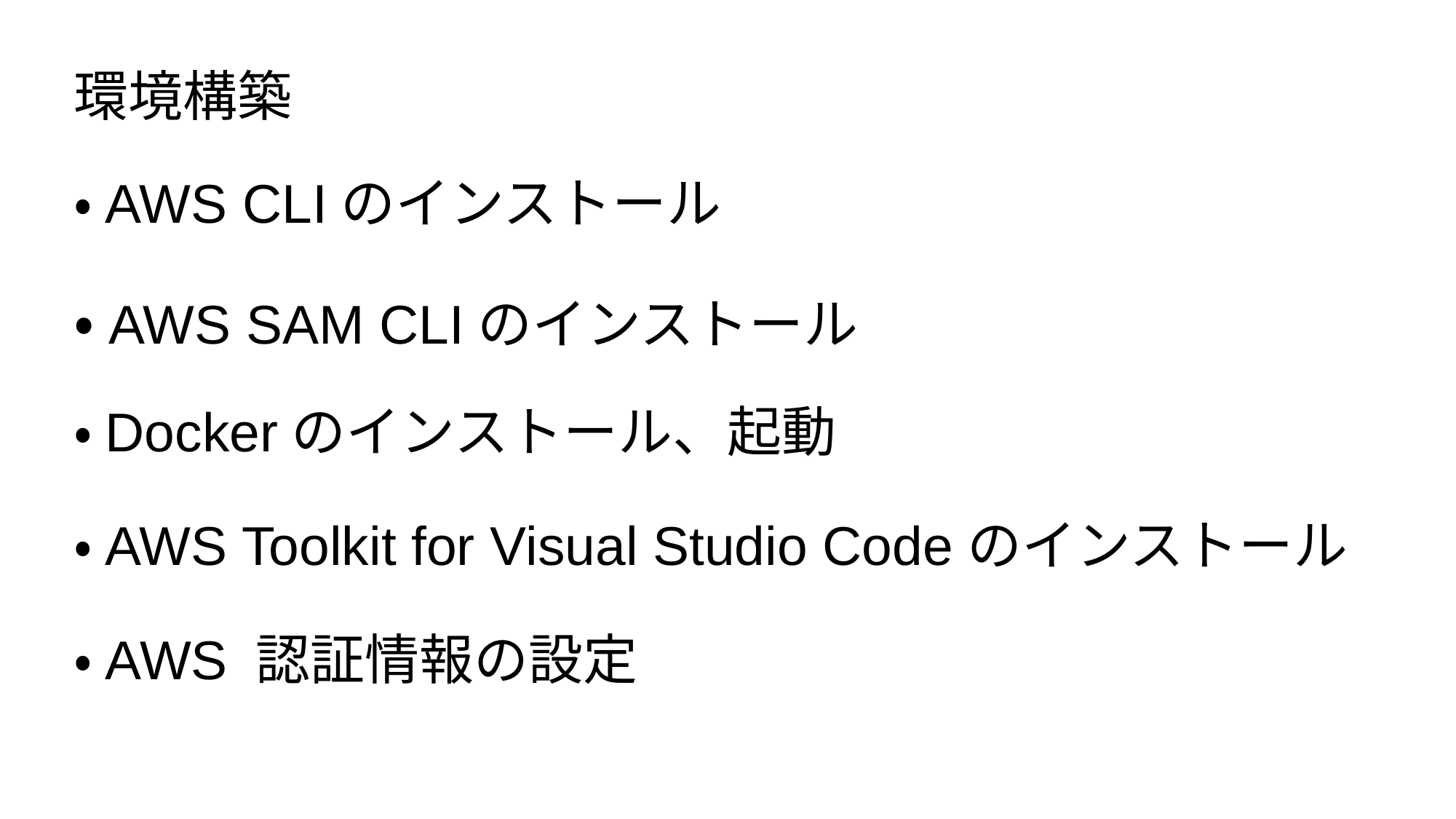

環境構築
・AWS CLIのインストール
・AWS SAM CLIのインストール
・Dockerのインストール、起動
・AWS Toolkit for Visual Studio Codeのインストール
・AWS 認証情報の設定